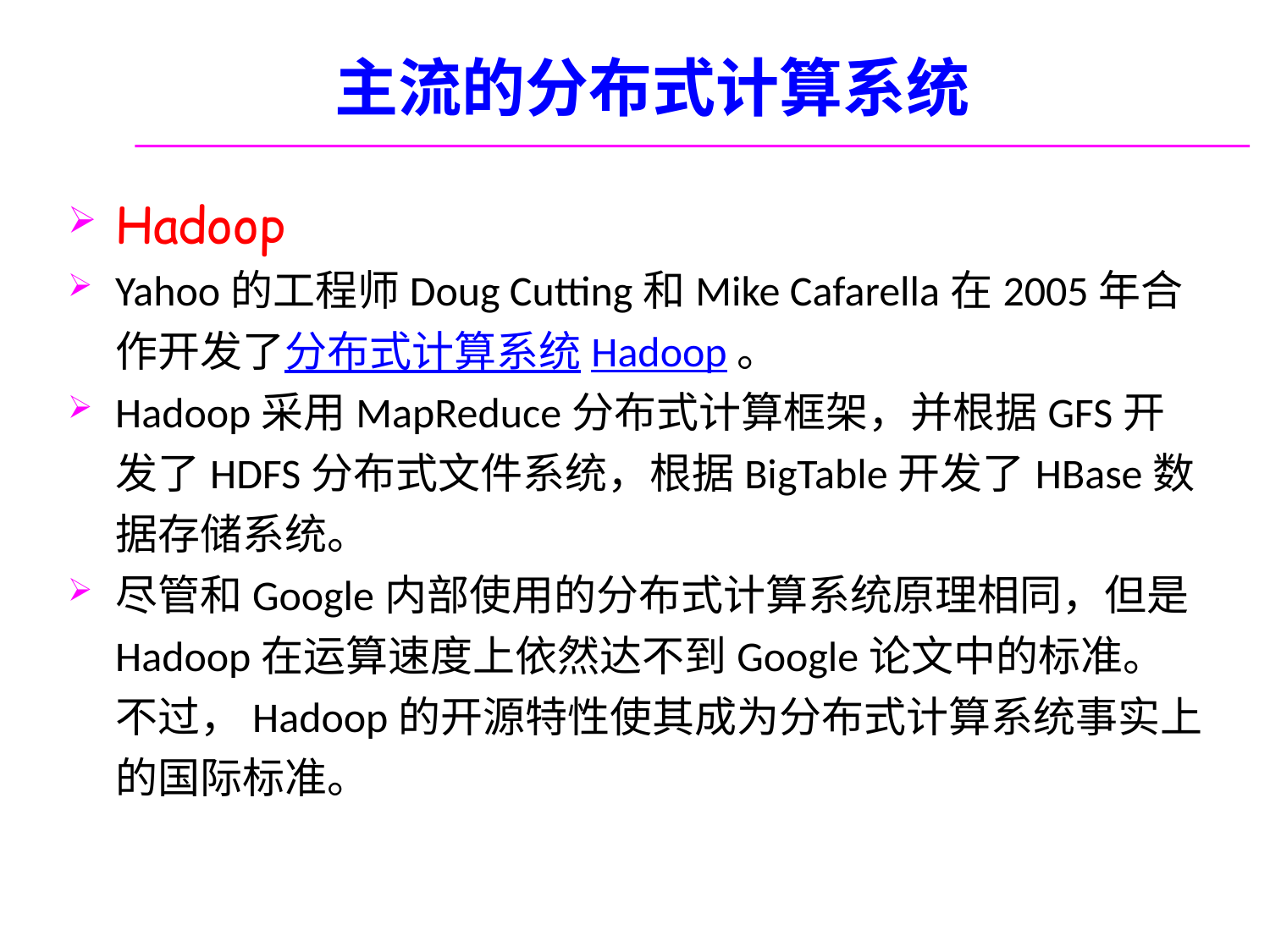

# 主流的分布式计算系统
Hadoop
Yahoo的工程师Doug Cutting和Mike Cafarella在2005年合作开发了分布式计算系统Hadoop。
Hadoop采用MapReduce分布式计算框架，并根据GFS开发了HDFS分布式文件系统，根据BigTable开发了HBase数据存储系统。
尽管和Google内部使用的分布式计算系统原理相同，但是Hadoop在运算速度上依然达不到Google论文中的标准。不过，Hadoop的开源特性使其成为分布式计算系统事实上的国际标准。
62